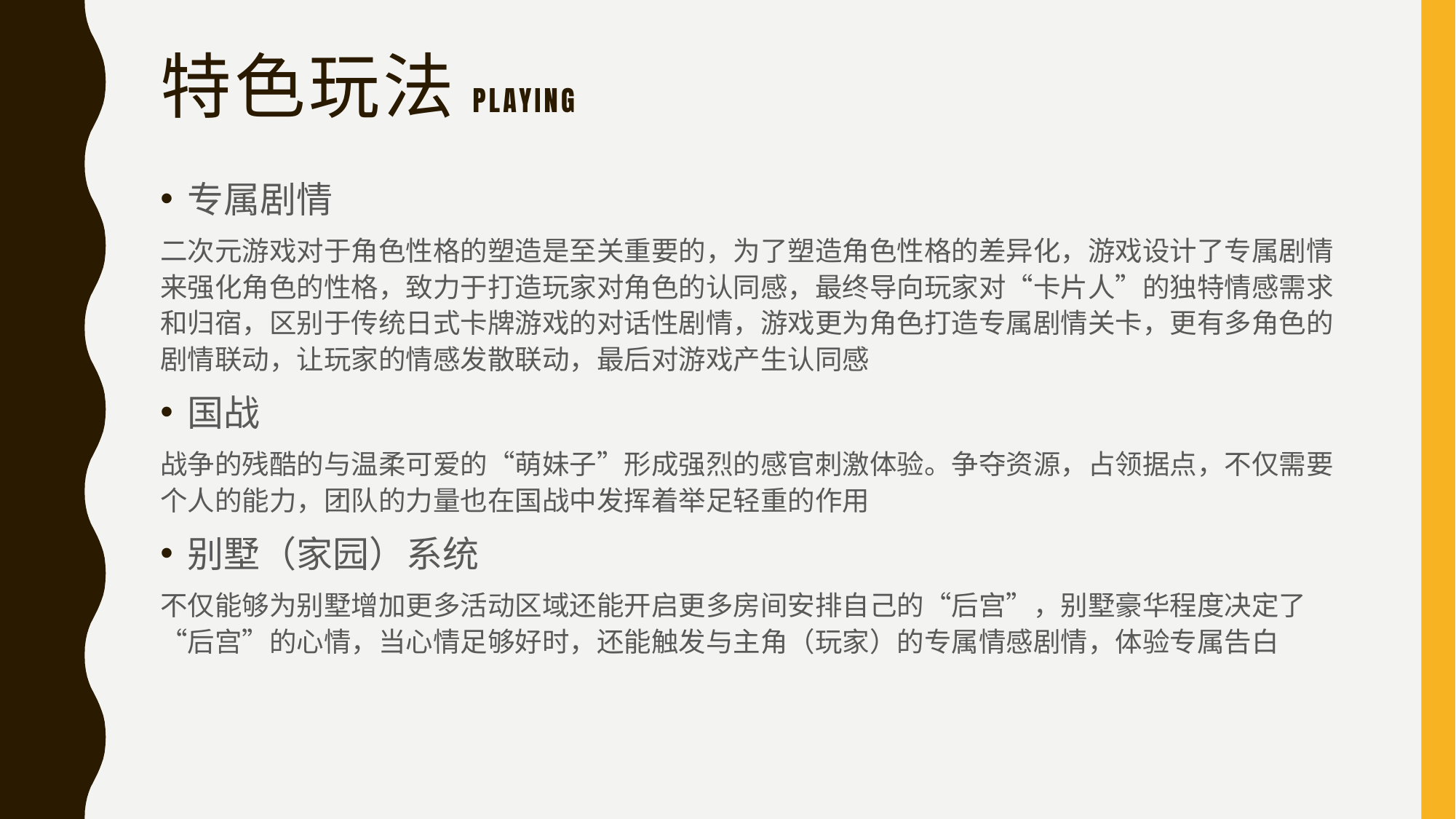

# 特色玩法playing
专属剧情
二次元游戏对于角色性格的塑造是至关重要的，为了塑造角色性格的差异化，游戏设计了专属剧情来强化角色的性格，致力于打造玩家对角色的认同感，最终导向玩家对“卡片人”的独特情感需求和归宿，区别于传统日式卡牌游戏的对话性剧情，游戏更为角色打造专属剧情关卡，更有多角色的剧情联动，让玩家的情感发散联动，最后对游戏产生认同感
国战
战争的残酷的与温柔可爱的“萌妹子”形成强烈的感官刺激体验。争夺资源，占领据点，不仅需要个人的能力，团队的力量也在国战中发挥着举足轻重的作用
别墅（家园）系统
不仅能够为别墅增加更多活动区域还能开启更多房间安排自己的“后宫”，别墅豪华程度决定了“后宫”的心情，当心情足够好时，还能触发与主角（玩家）的专属情感剧情，体验专属告白